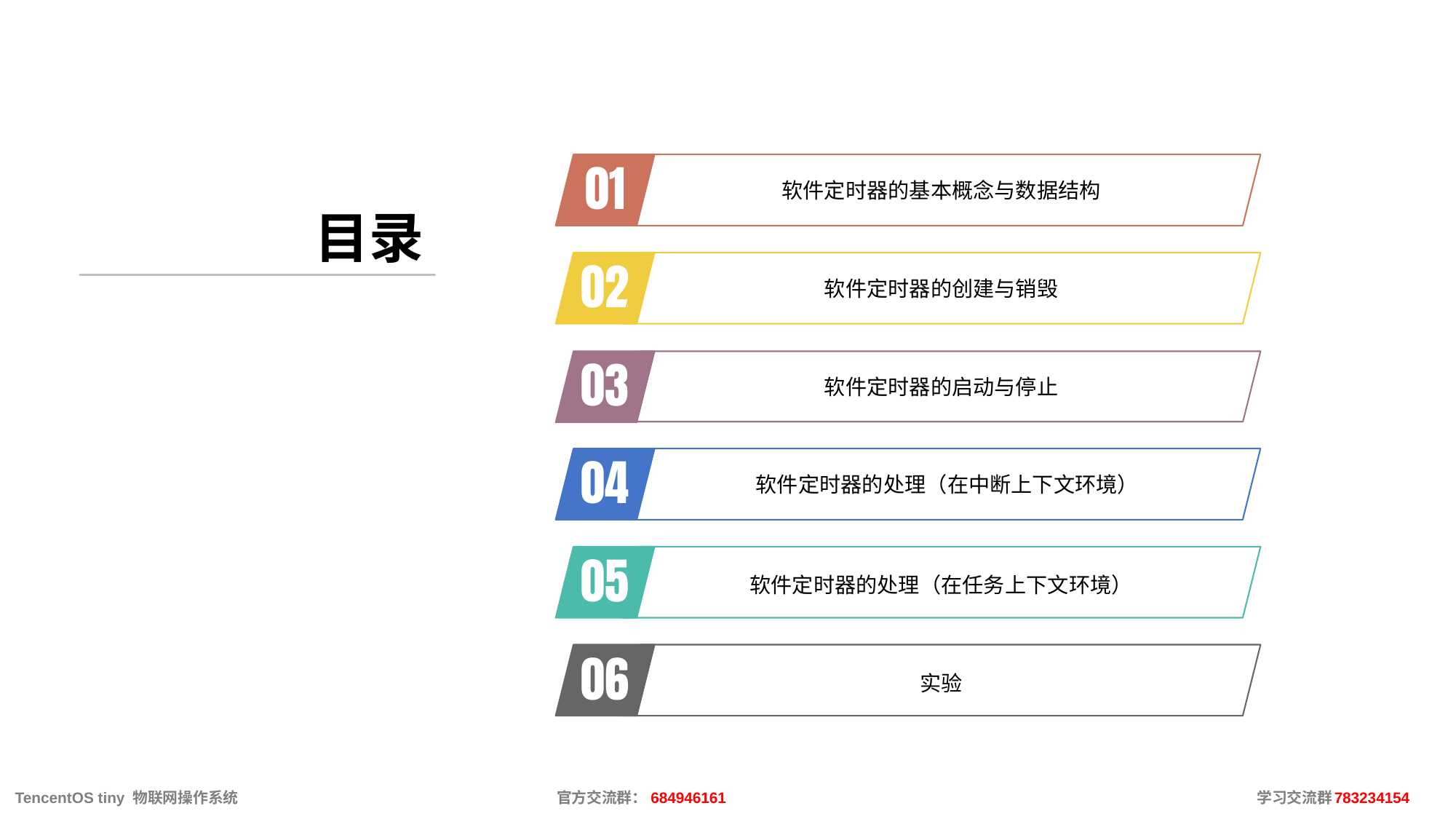

目录
01
软件定时器的基本概念与数据结构
02
软件定时器的创建与销毁
软件定时器的启动与停止
03
04
软件定时器的处理（在中断上下文环境）
05
软件定时器的处理（在任务上下文环境）
06
实验
 TencentOS tiny 物联网操作系统			官方交流群：684946161					          学习交流群：783234154